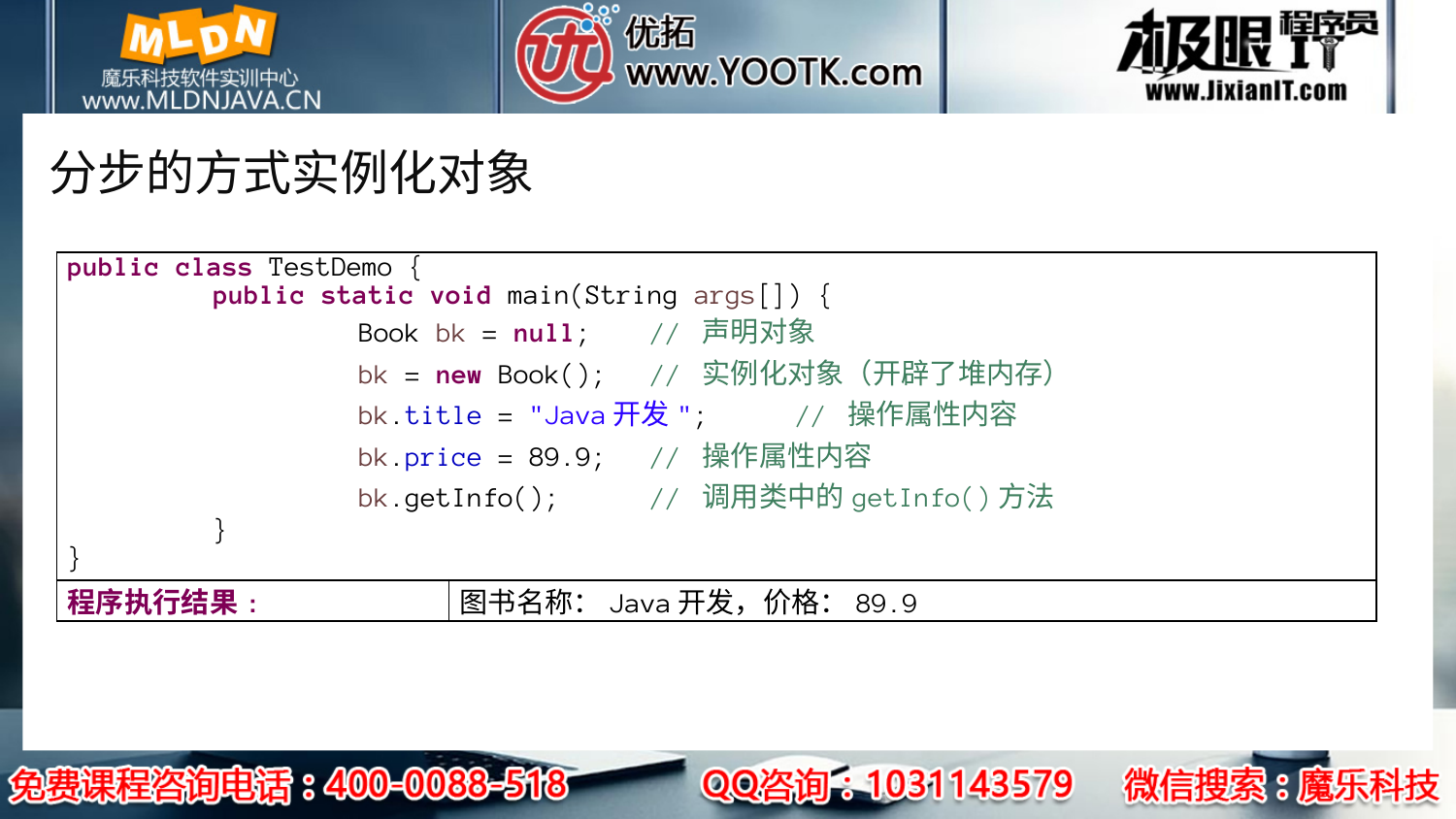

# 分步的方式实例化对象
| public class TestDemo { public static void main(String args[]) { Book bk = null; // 声明对象 bk = new Book(); // 实例化对象（开辟了堆内存） bk.title = "Java开发"; // 操作属性内容 bk.price = 89.9; // 操作属性内容 bk.getInfo(); // 调用类中的getInfo()方法 } } |  |
| --- | --- |
| 程序执行结果: | 图书名称：Java开发，价格：89.9 |